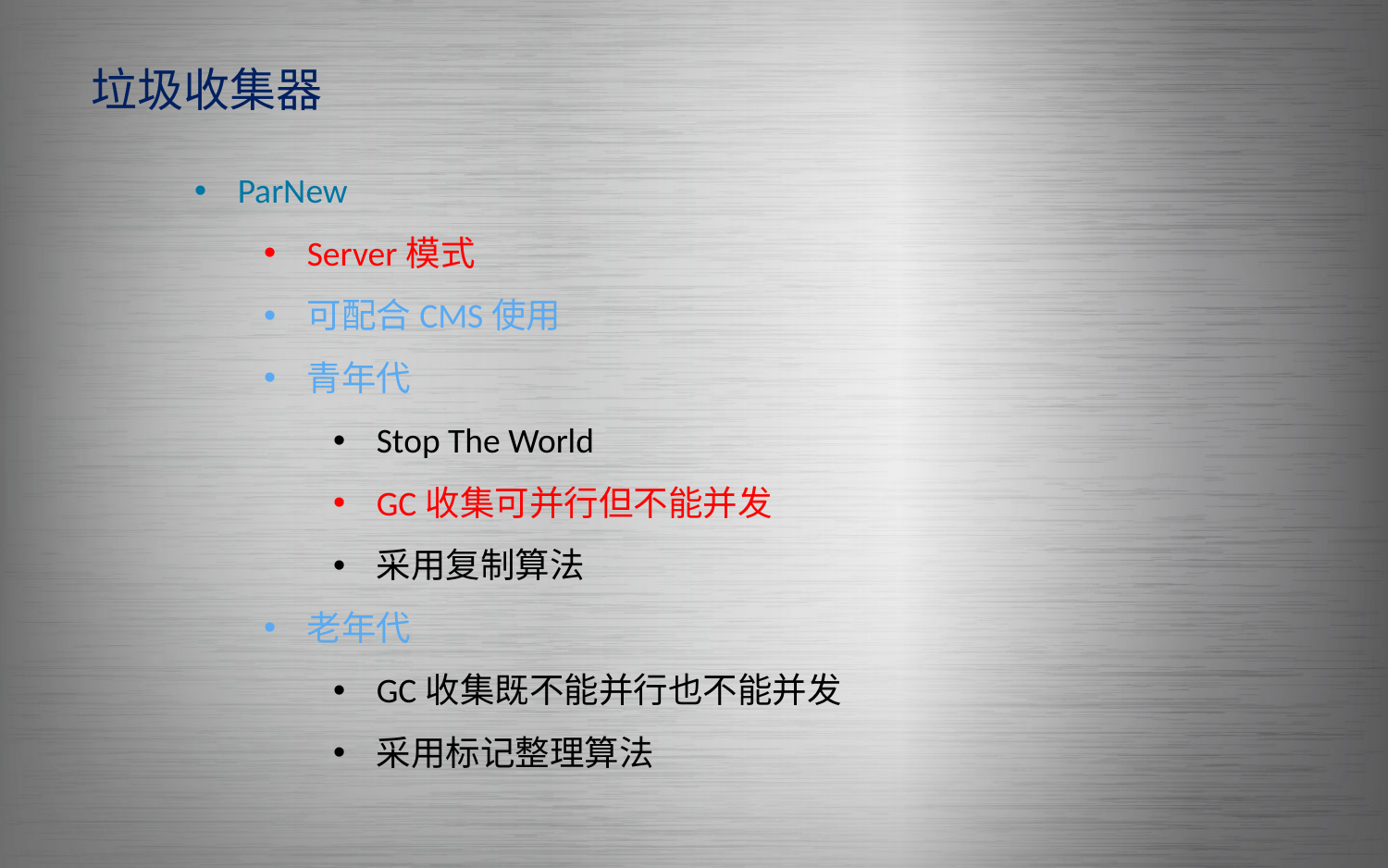

垃圾收集器
ParNew
Server模式
可配合CMS使用
青年代
Stop The World
GC收集可并行但不能并发
采用复制算法
老年代
GC收集既不能并行也不能并发
采用标记整理算法